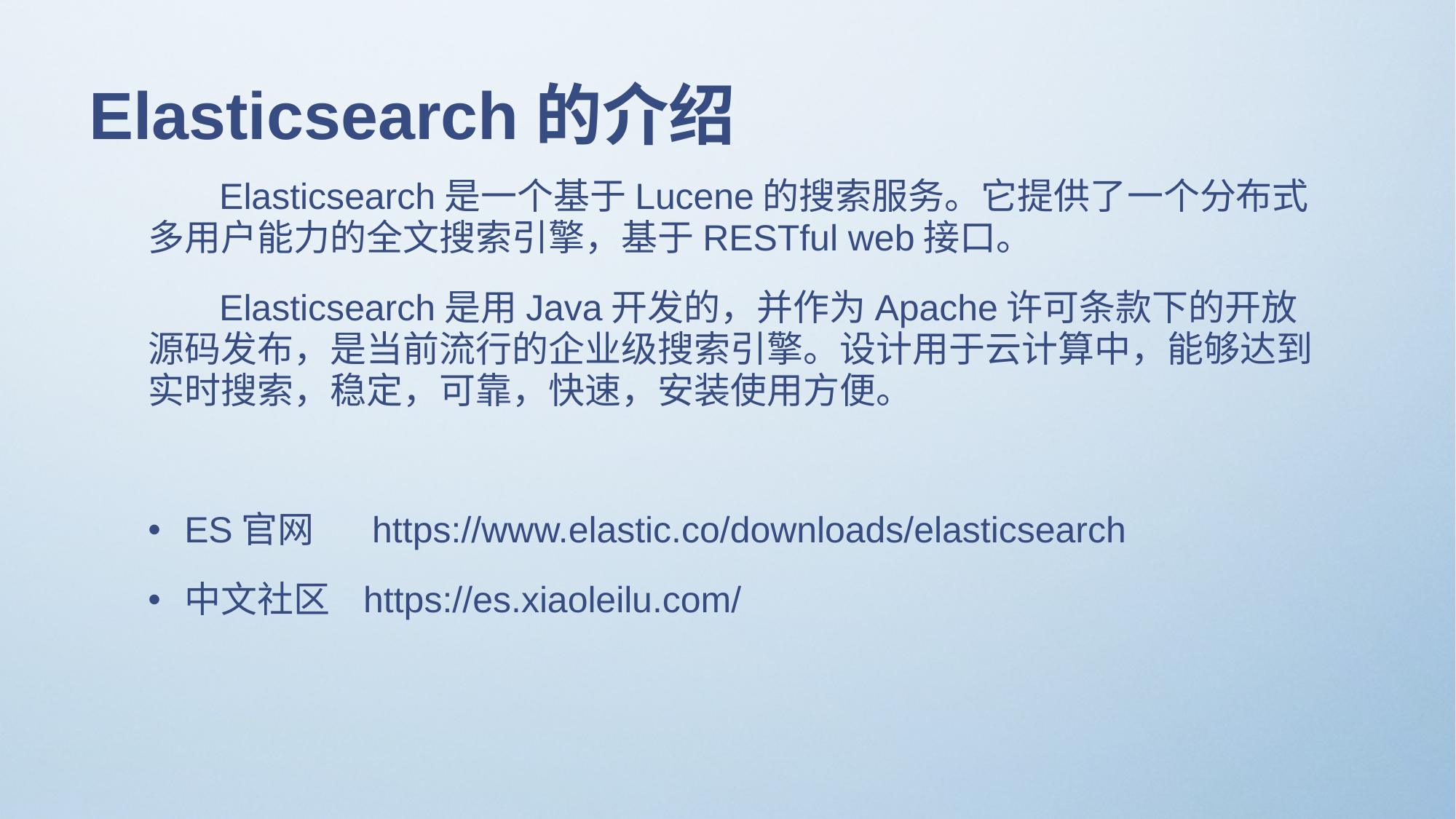

# Elasticsearch的介绍
       Elasticsearch是一个基于Lucene的搜索服务。它提供了一个分布式多用户能力的全文搜索引擎，基于RESTful web接口。
       Elasticsearch是用Java开发的，并作为Apache许可条款下的开放源码发布，是当前流行的企业级搜索引擎。设计用于云计算中，能够达到实时搜索，稳定，可靠，快速，安装使用方便。

ES官网      https://www.elastic.co/downloads/elasticsearch
中文社区   https://es.xiaoleilu.com/